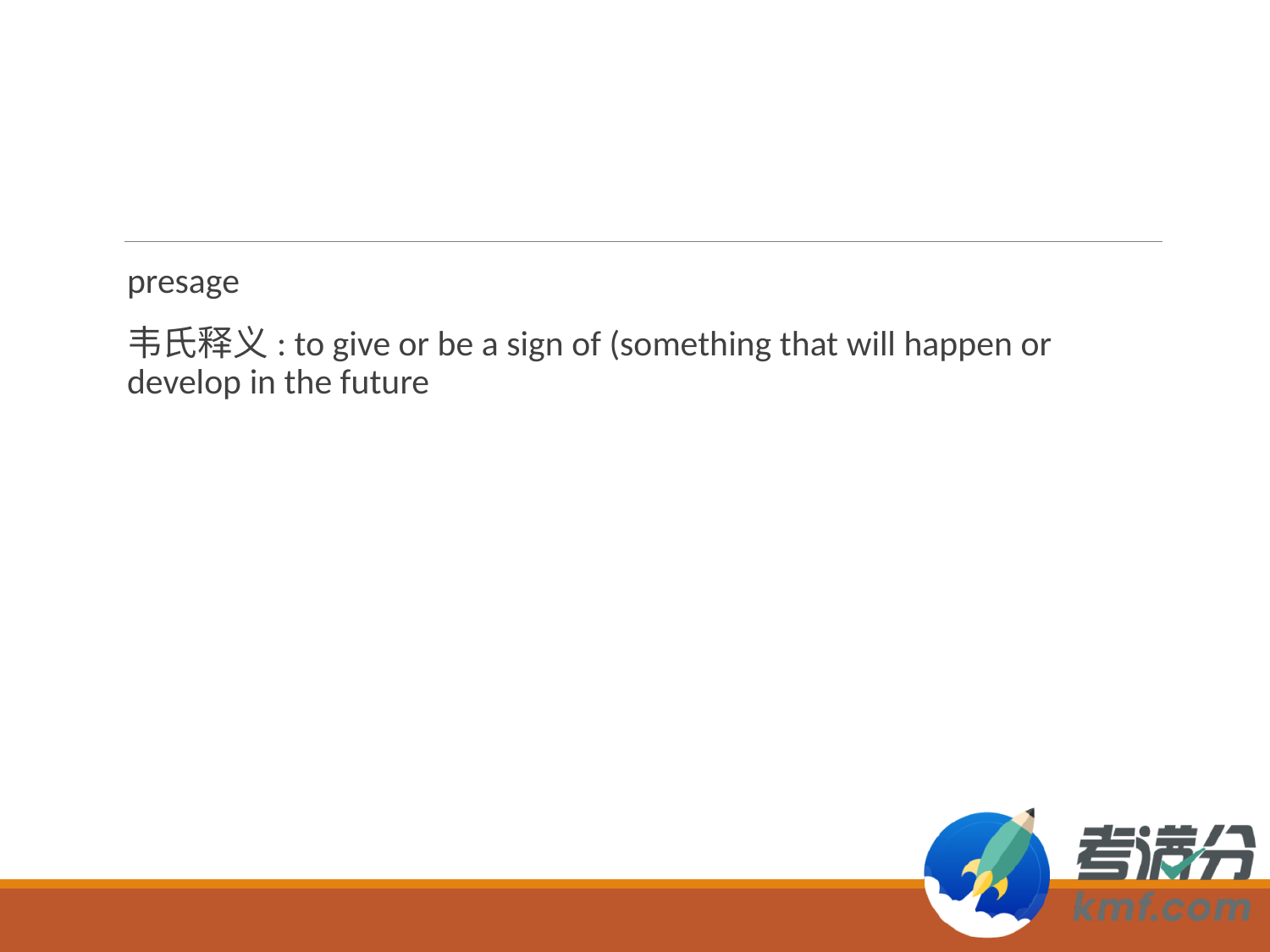

#
presage
韦氏释义: to give or be a sign of (something that will happen or develop in the future